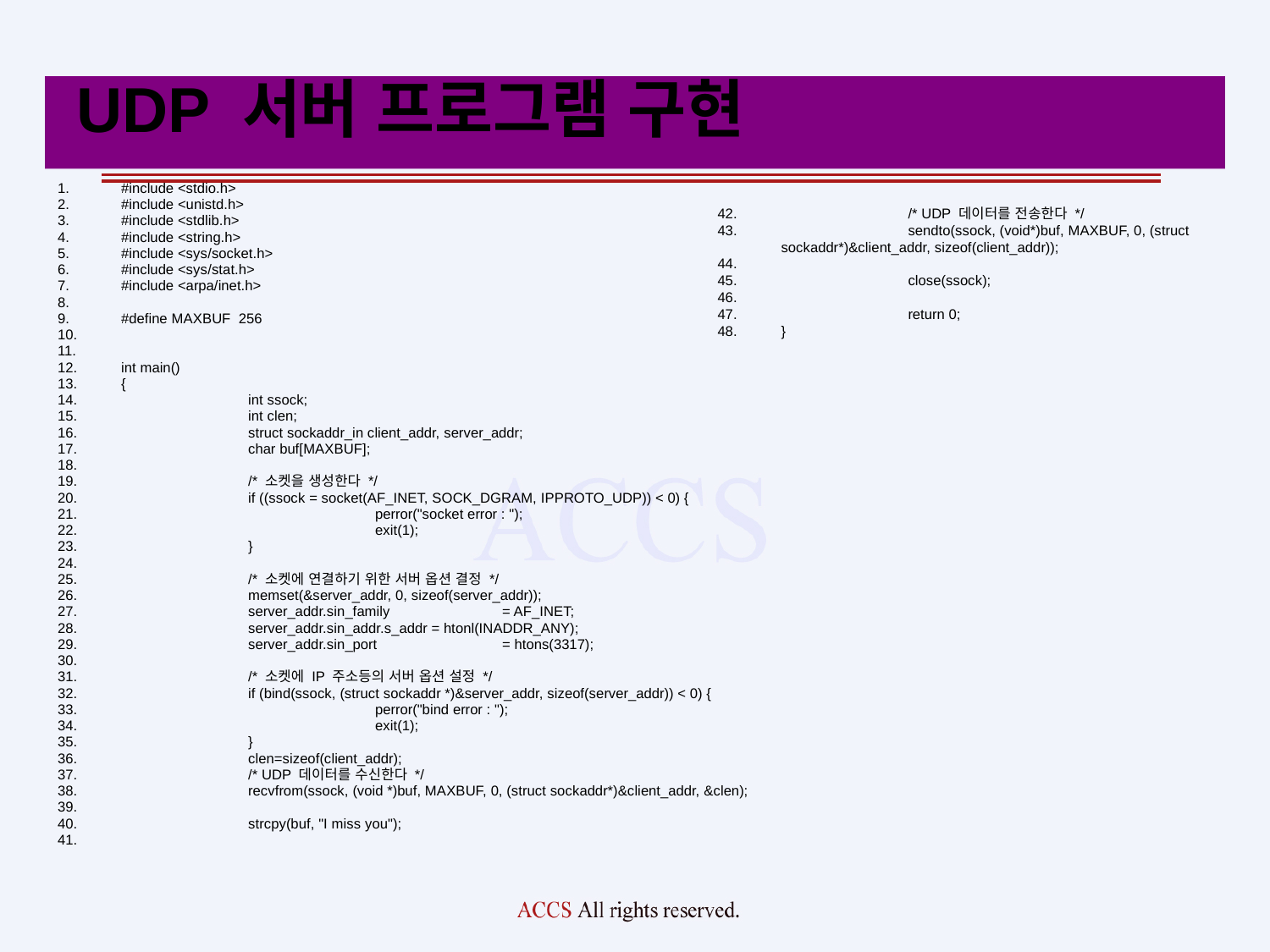

# UDP 서버 프로그램 구현

#include <stdio.h>
#include <unistd.h>
#include <stdlib.h>
#include <string.h>
#include <sys/socket.h>
#include <sys/stat.h>
#include <arpa/inet.h>

#define MAXBUF  256

int main()
{
	int ssock;
	int clen;
	struct sockaddr_in client_addr, server_addr;
	char buf[MAXBUF];

	/* 소켓을 생성한다 */
	if ((ssock = socket(AF_INET, SOCK_DGRAM, IPPROTO_UDP)) < 0) {
		perror("socket error : ");
		exit(1);
	}

	/* 소켓에 연결하기 위한 서버 옵션 결정 */
	memset(&server_addr, 0, sizeof(server_addr));
	server_addr.sin_family 	= AF_INET;
	server_addr.sin_addr.s_addr = htonl(INADDR_ANY);
	server_addr.sin_port 	= htons(3317);

	/* 소켓에 IP 주소등의 서버 옵션 설정 */
	if (bind(ssock, (struct sockaddr *)&server_addr, sizeof(server_addr)) < 0) {
		perror("bind error : ");
		exit(1);
	}
 	clen=sizeof(client_addr);
	/* UDP 데이터를 수신한다 */
	recvfrom(ssock, (void *)buf, MAXBUF, 0, (struct sockaddr*)&client_addr, &clen);

	strcpy(buf, "I miss you");

	/* UDP 데이터를 전송한다 */
	sendto(ssock, (void*)buf, MAXBUF, 0, (struct sockaddr*)&client_addr, sizeof(client_addr));

	close(ssock);

	return 0;
}